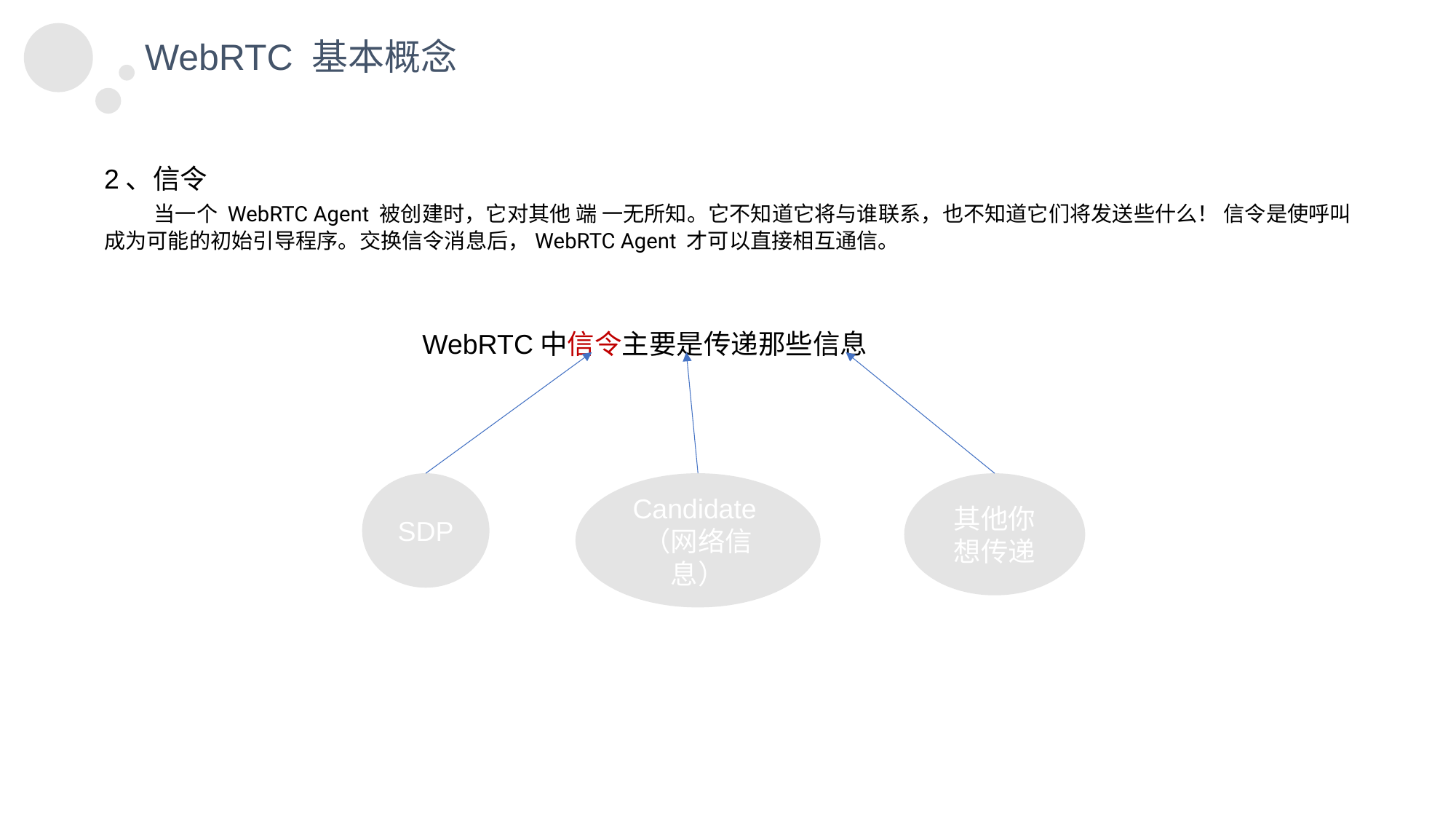

WebRTC 基本概念
2、信令
       当一个 WebRTC Agent 被创建时，它对其他 端 一无所知。它不知道它将与谁联系，也不知道它们将发送些什么！ 信令是使呼叫成为可能的初始引导程序。交换信令消息后，WebRTC Agent 才可以直接相互通信。
WebRTC中信令主要是传递那些信息
SDP
Candidate（网络信息）
其他你想传递